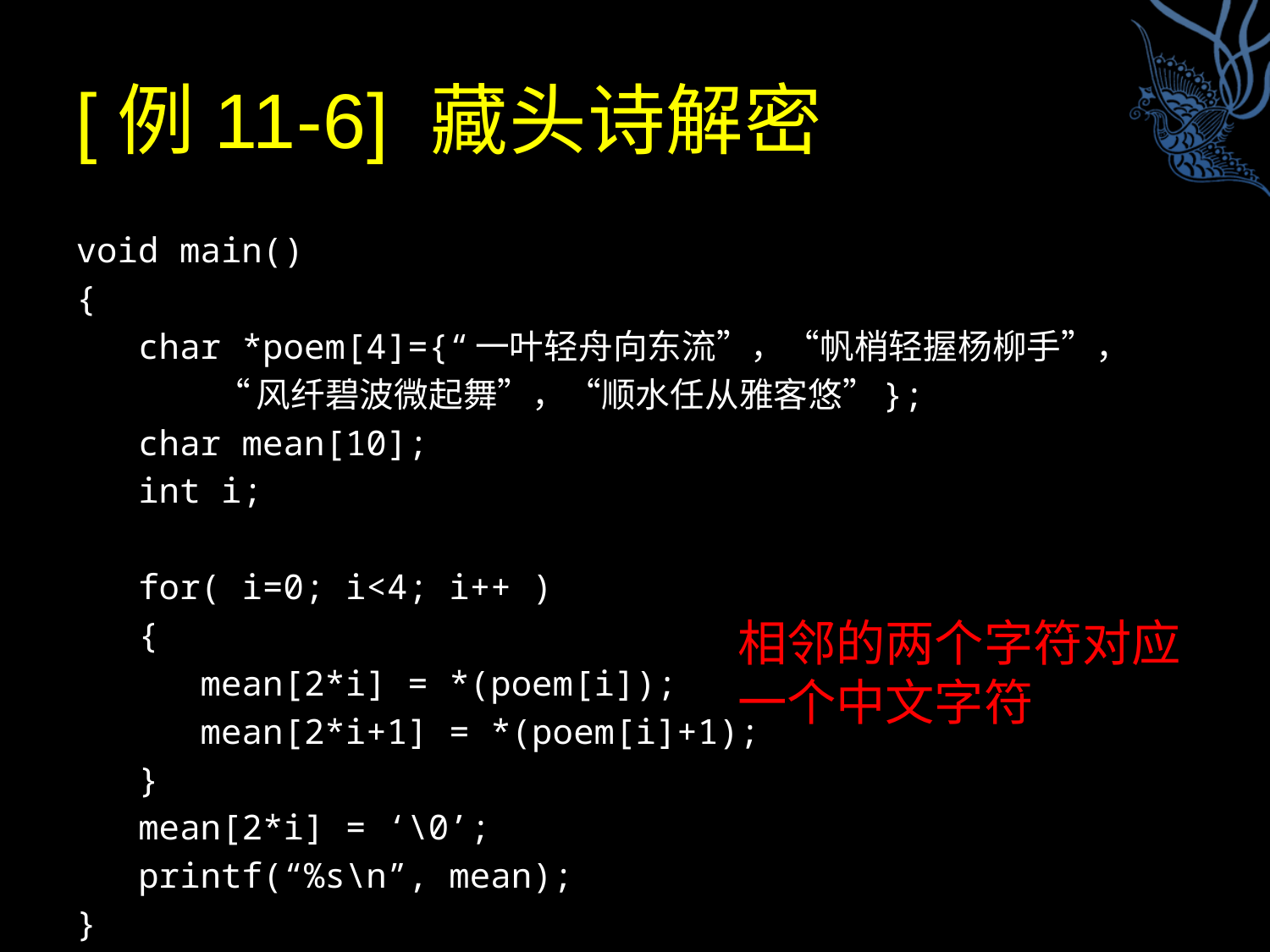

# [例11-6] 藏头诗解密
void main()
{
   char *poem[4]={“一叶轻舟向东流”，“帆梢轻握杨柳手”，
                  “风纤碧波微起舞”，“顺水任从雅客悠”};
   char mean[10];
   int i;

   for( i=0; i<4; i++ )
   {
      mean[2*i] = *(poem[i]);
      mean[2*i+1] = *(poem[i]+1);
   }
   mean[2*i] = ‘\0’;
   printf(“%s\n”, mean);
}

相邻的两个字符对应一个中文字符